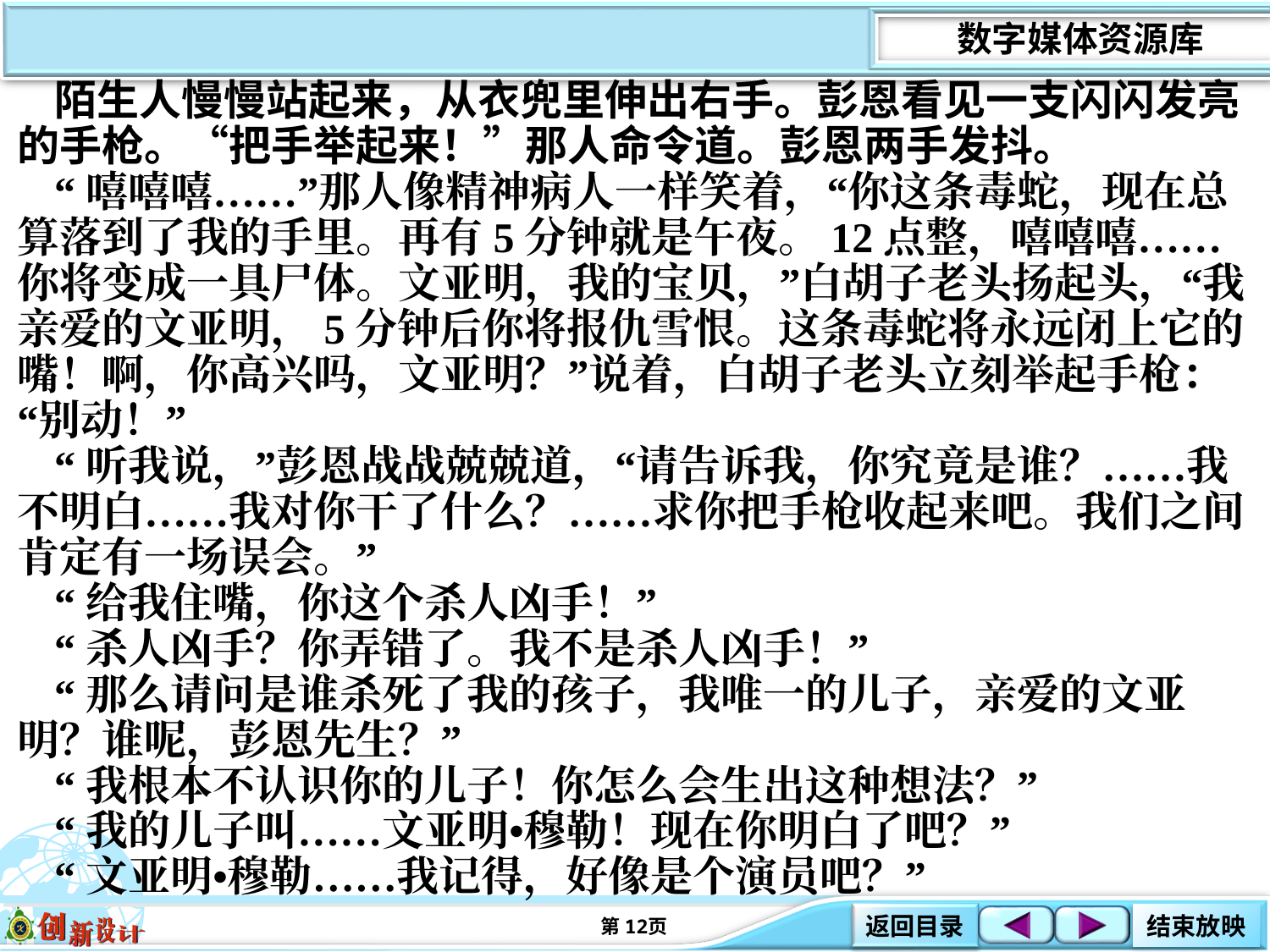

陌生人慢慢站起来，从衣兜里伸出右手。彭恩看见一支闪闪发亮的手枪。“把手举起来！”那人命令道。彭恩两手发抖。
“嘻嘻嘻……”那人像精神病人一样笑着，“你这条毒蛇，现在总算落到了我的手里。再有5分钟就是午夜。12点整，嘻嘻嘻……你将变成一具尸体。文亚明，我的宝贝，”白胡子老头扬起头，“我亲爱的文亚明，5分钟后你将报仇雪恨。这条毒蛇将永远闭上它的嘴！啊，你高兴吗，文亚明？”说着，白胡子老头立刻举起手枪：“别动！”
“听我说，”彭恩战战兢兢道，“请告诉我，你究竟是谁？……我不明白……我对你干了什么？……求你把手枪收起来吧。我们之间肯定有一场误会。”
“给我住嘴，你这个杀人凶手！”
“杀人凶手？你弄错了。我不是杀人凶手！”
“那么请问是谁杀死了我的孩子，我唯一的儿子，亲爱的文亚明？谁呢，彭恩先生？”
“我根本不认识你的儿子！你怎么会生出这种想法？”
“我的儿子叫……文亚明•穆勒！现在你明白了吧？”
“文亚明•穆勒……我记得，好像是个演员吧？”